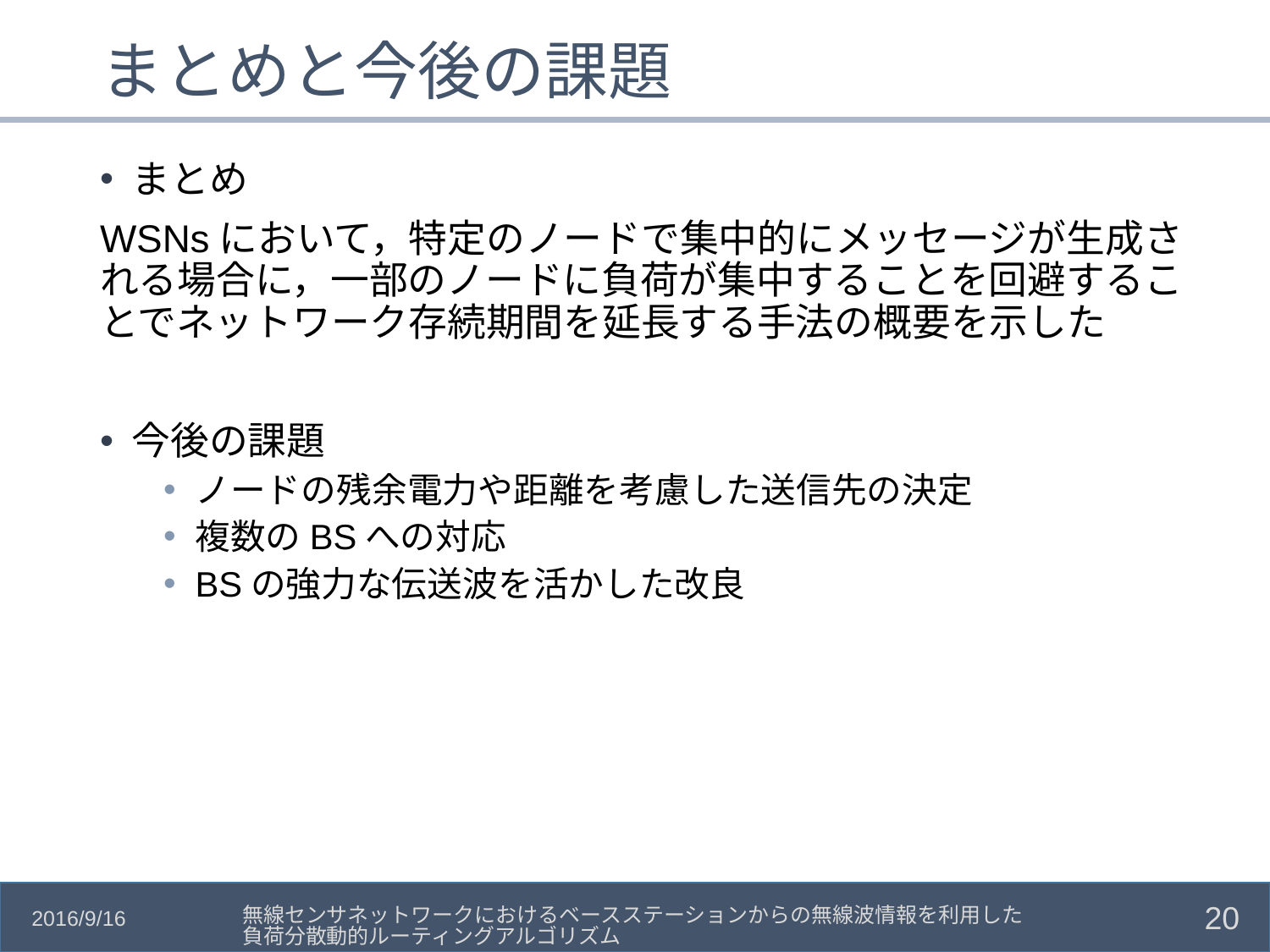

# まとめと今後の課題
まとめ
WSNsにおいて，特定のノードで集中的にメッセージが生成される場合に，一部のノードに負荷が集中することを回避することでネットワーク存続期間を延長する手法の概要を示した

今後の課題
ノードの残余電力や距離を考慮した送信先の決定
複数のBSへの対応
BSの強力な伝送波を活かした改良
20
無線センサネットワークにおけるベースステーションからの無線波情報を利用した負荷分散動的ルーティングアルゴリズム
2016/9/16